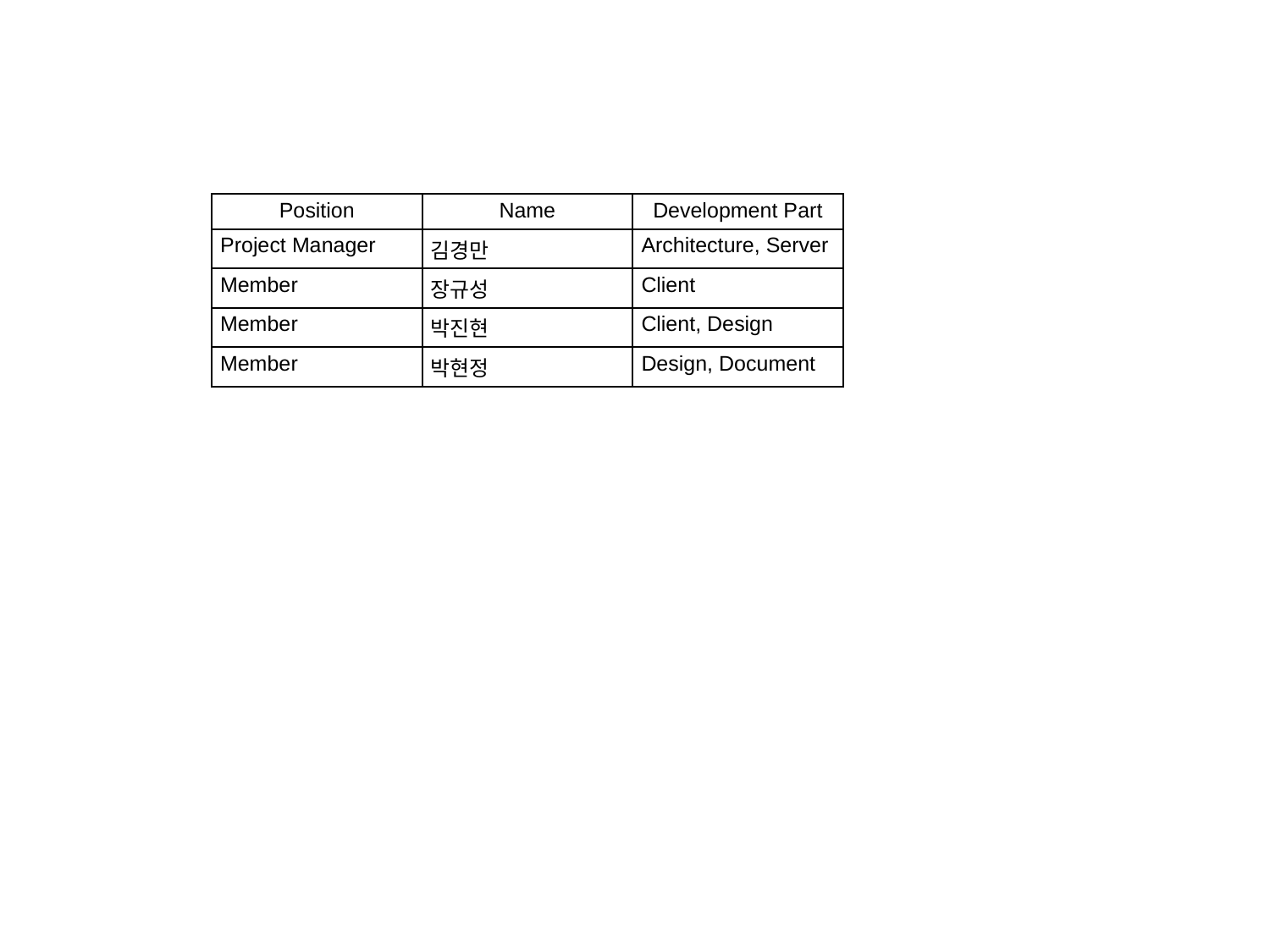

| Position | Name | Development Part |
| --- | --- | --- |
| Project Manager | 김경만 | Architecture, Server |
| Member | 장규성 | Client |
| Member | 박진현 | Client, Design |
| Member | 박현정 | Design, Document |